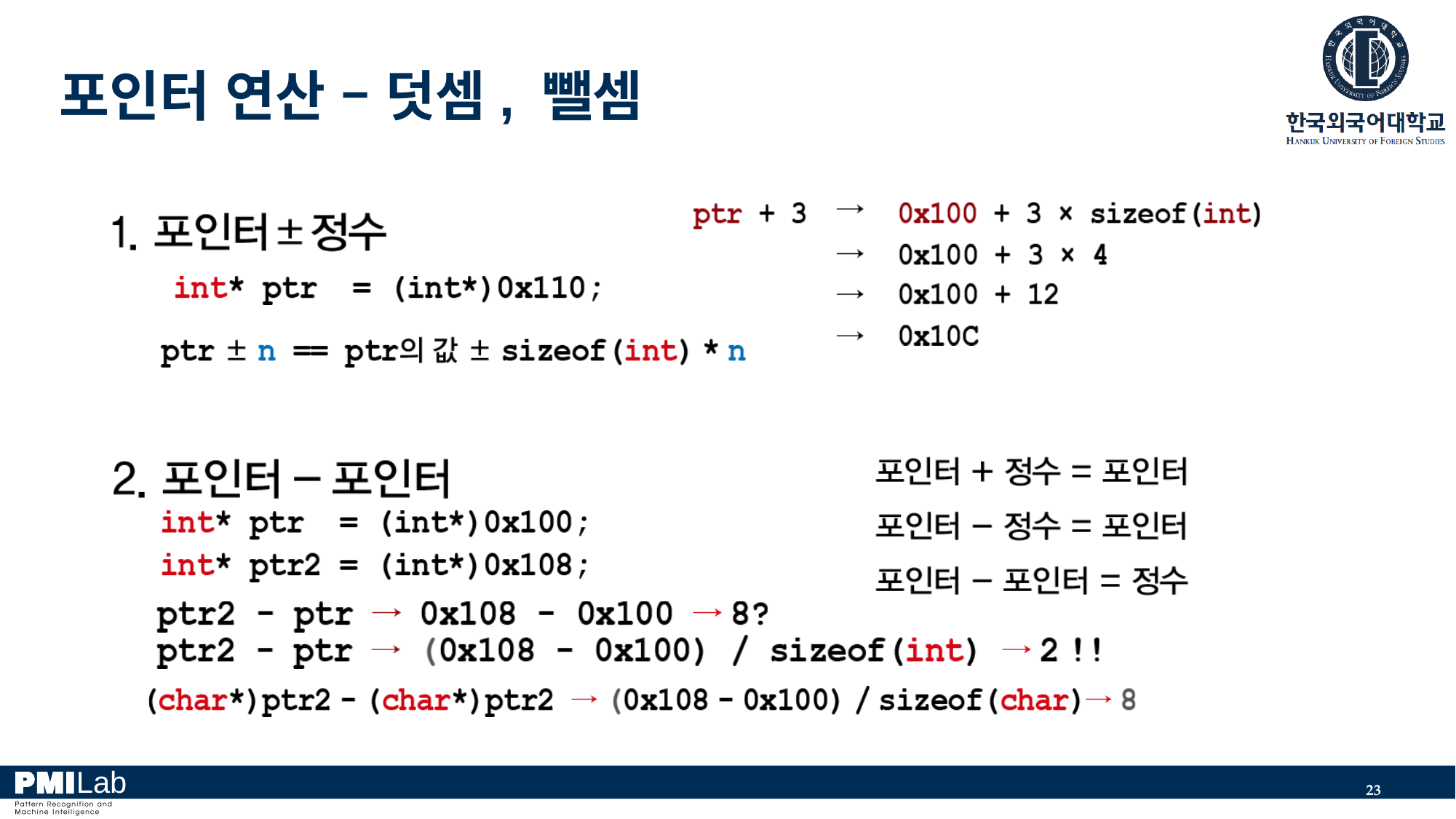

# 포인터 연산 – 덧셈, 뺄셈

주 의

23